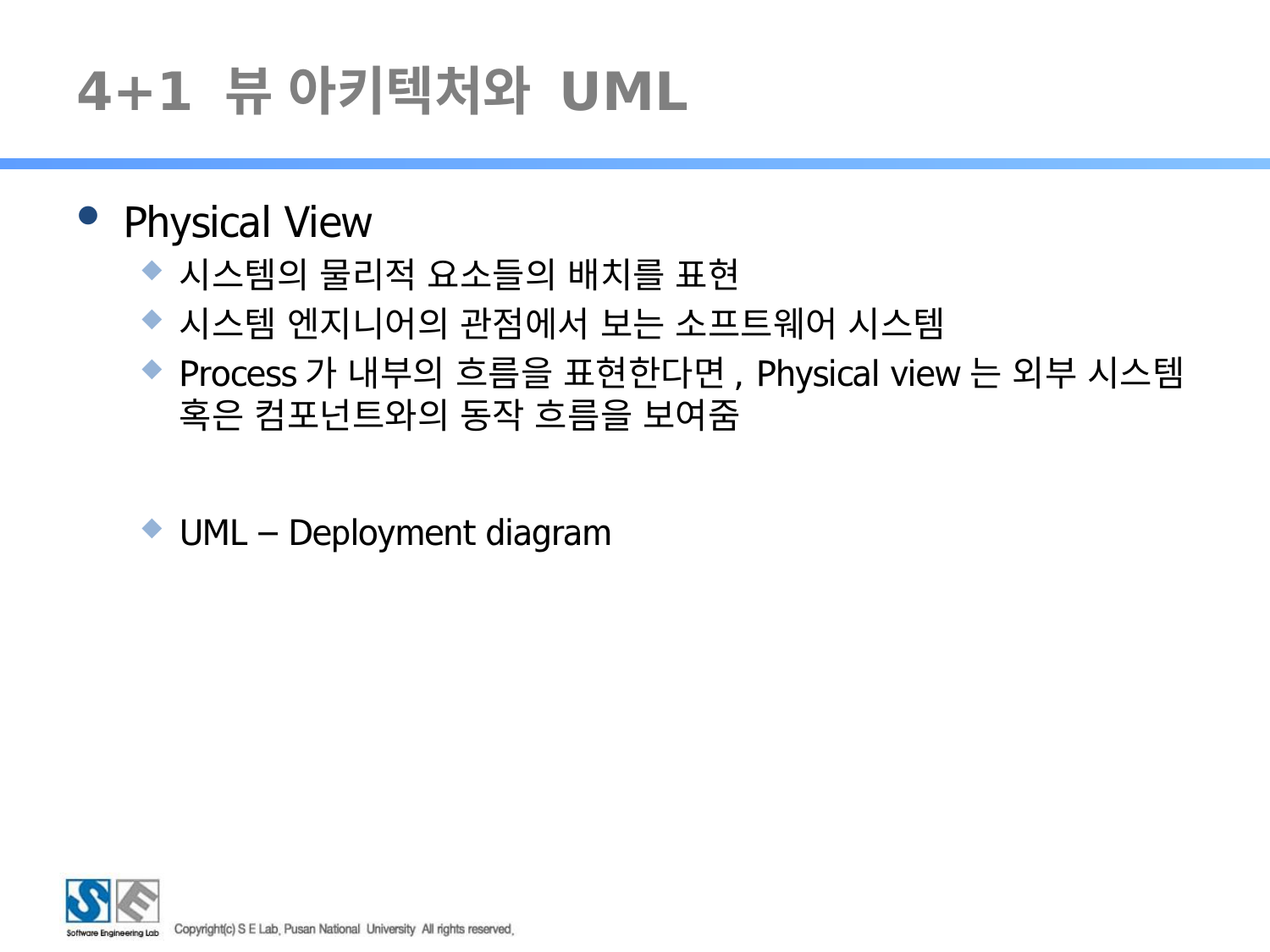

# 4+1 뷰 아키텍처와 UML
Physical View
시스템의 물리적 요소들의 배치를 표현
시스템 엔지니어의 관점에서 보는 소프트웨어 시스템
Process가 내부의 흐름을 표현한다면, Physical view는 외부 시스템 혹은 컴포넌트와의 동작 흐름을 보여줌

UML – Deployment diagram